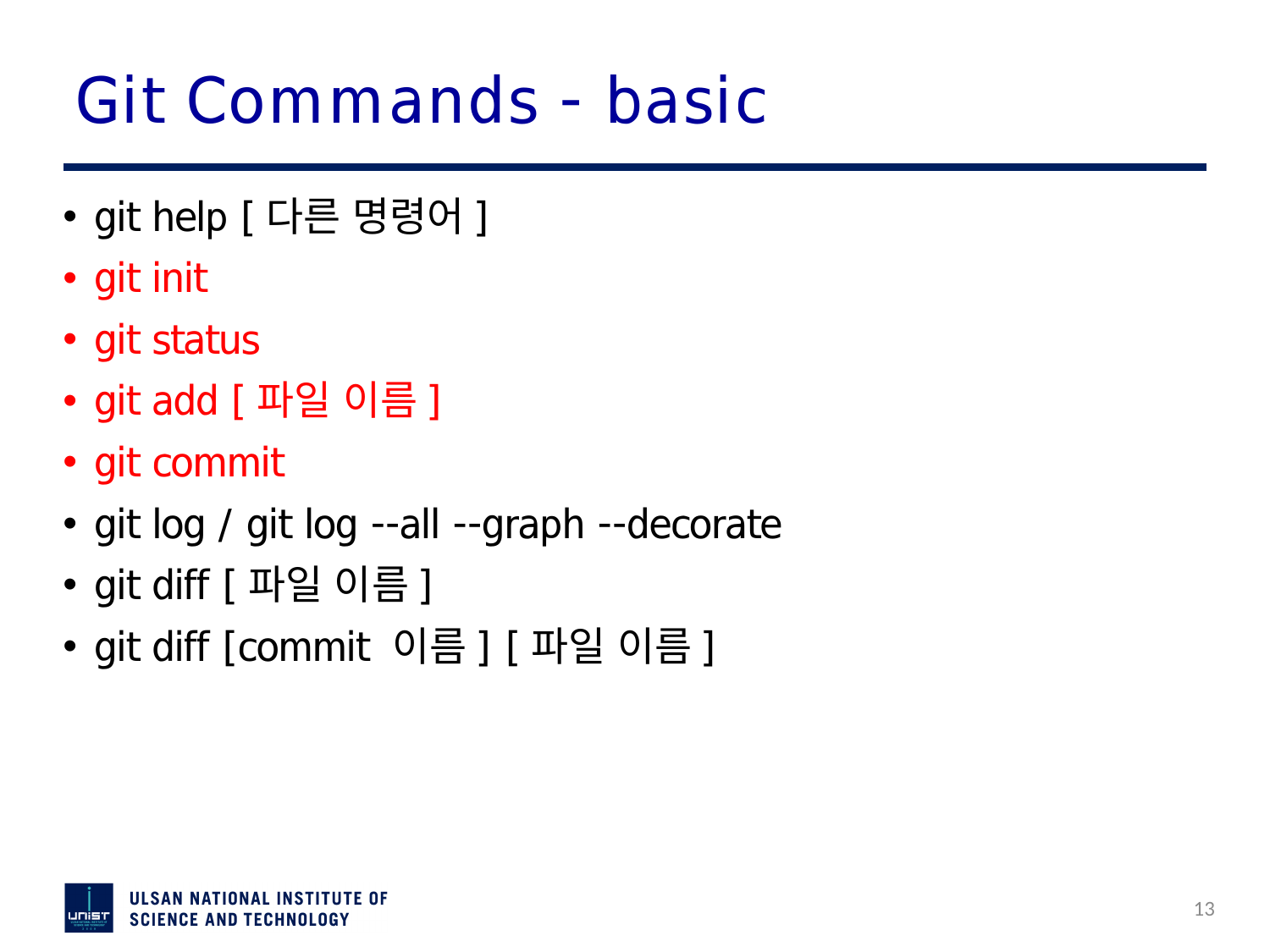

# Git Commands - basic
git help [다른 명령어]
git init
git status
git add [파일 이름]
git commit
git log / git log --all --graph --decorate
git diff [파일 이름]
git diff [commit 이름] [파일 이름]